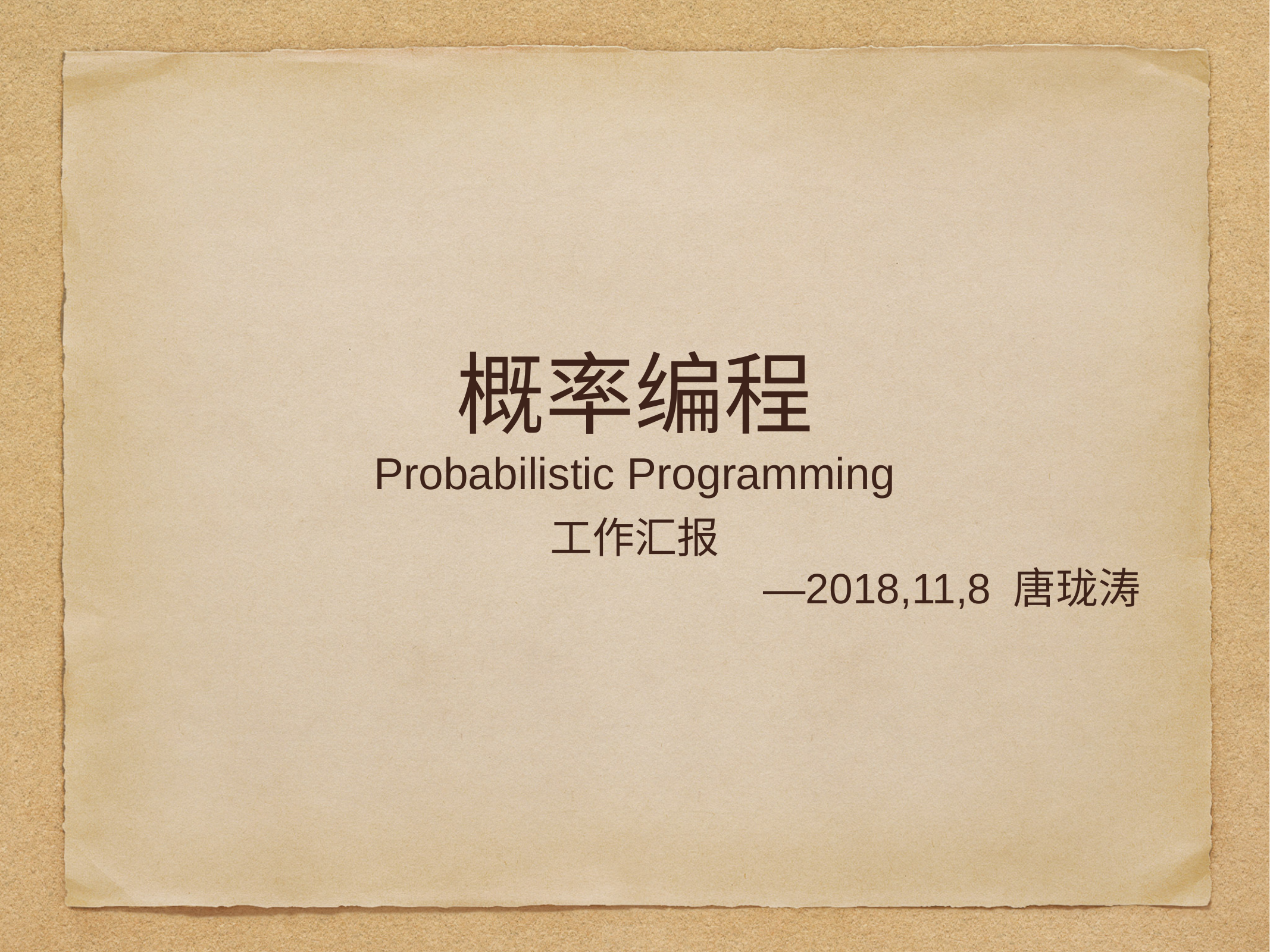

# 概率编程
Probabilistic Programming
工作汇报
—2018,11,8 唐珑涛